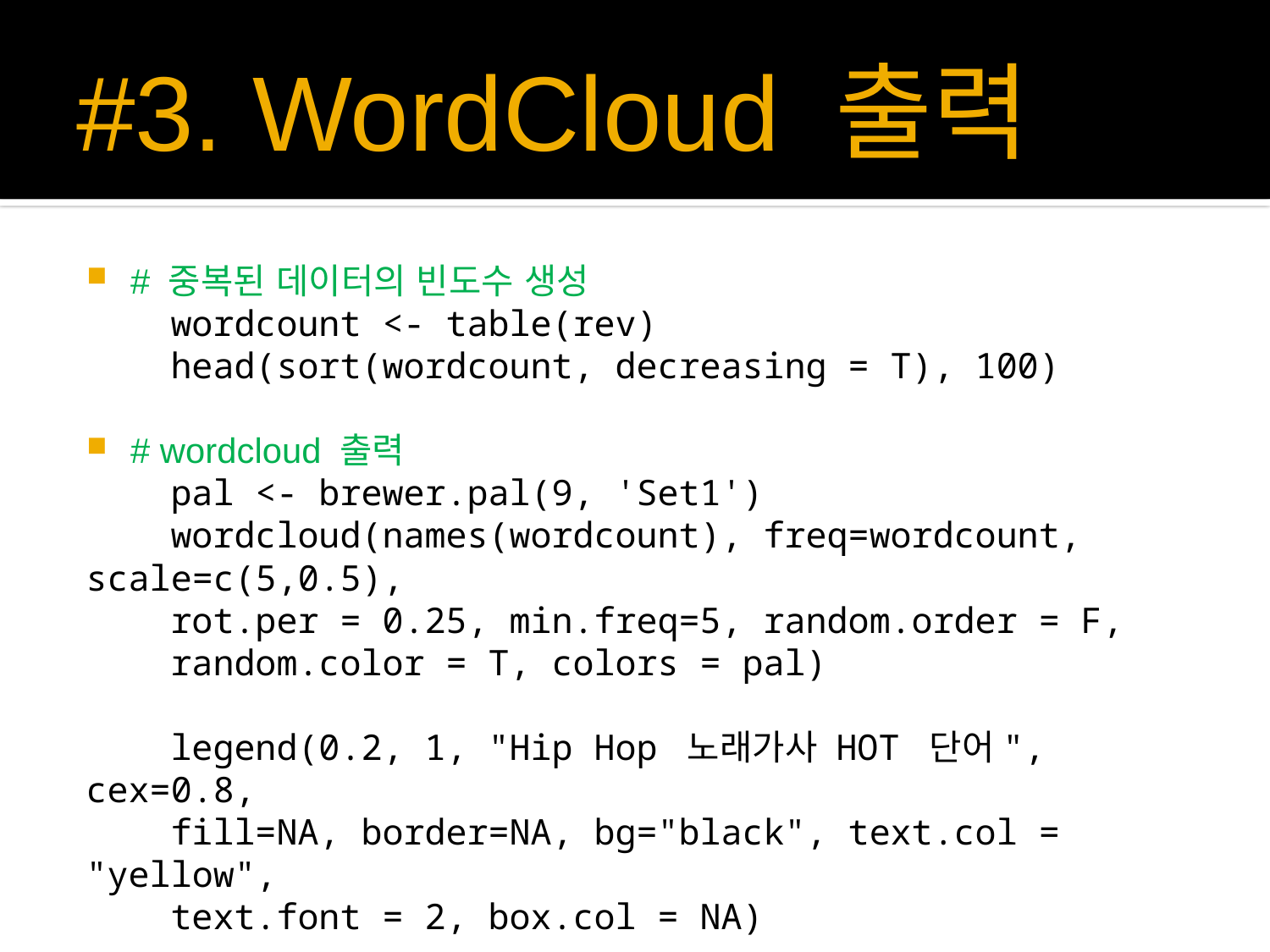

# #3. WordCloud 출력
# 중복된 데이터의 빈도수 생성
    wordcount <- table(rev)
    head(sort(wordcount, decreasing = T), 100)

# wordcloud 출력
    pal <- brewer.pal(9, 'Set1')
    wordcloud(names(wordcount), freq=wordcount, scale=c(5,0.5),
    rot.per = 0.25, min.freq=5, random.order = F,
    random.color = T, colors = pal)

    legend(0.2, 1, "Hip Hop 노래가사 HOT 단어", cex=0.8,
    fill=NA, border=NA, bg="black", text.col = "yellow",
    text.font = 2, box.col = NA)